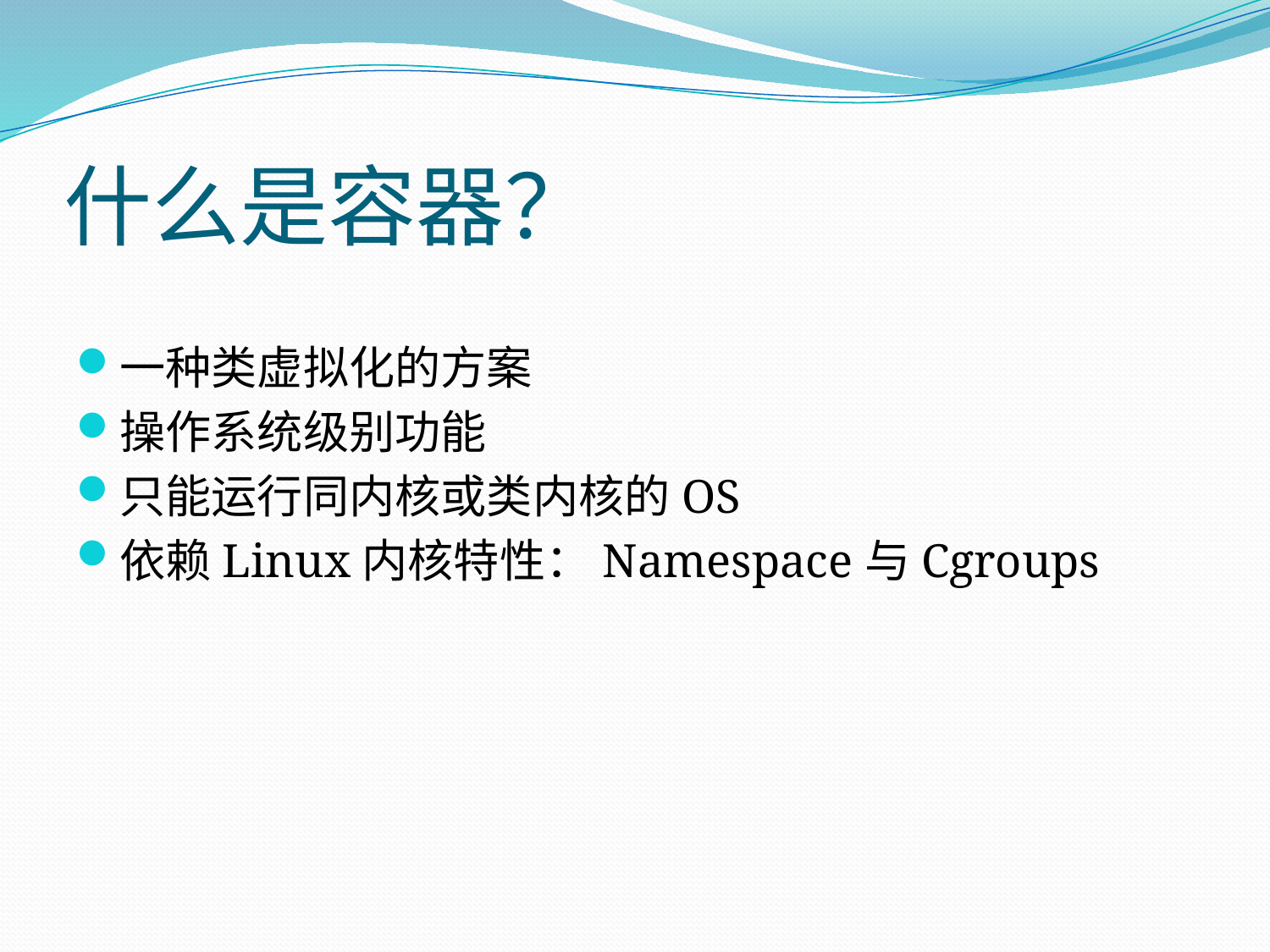

# 什么是容器？

一种类虚拟化的方案
操作系统级别功能
只能运行同内核或类内核的OS
依赖Linux内核特性：Namespace与Cgroups